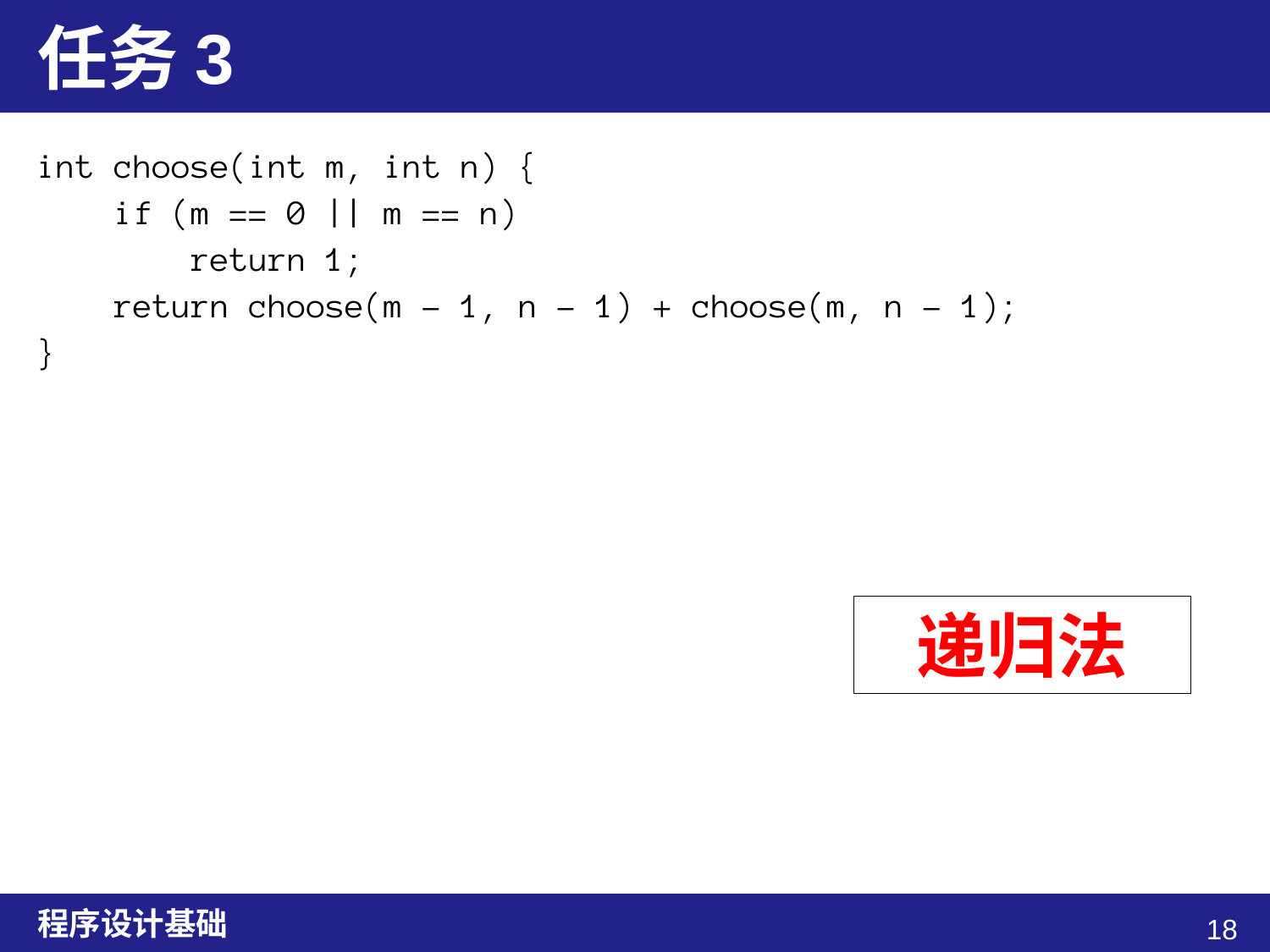

# 任务3
int choose(int m, int n) {
    if (m == 0 || m == n)
        return 1;
    return choose(m - 1, n - 1) + choose(m, n - 1);
}
递归法